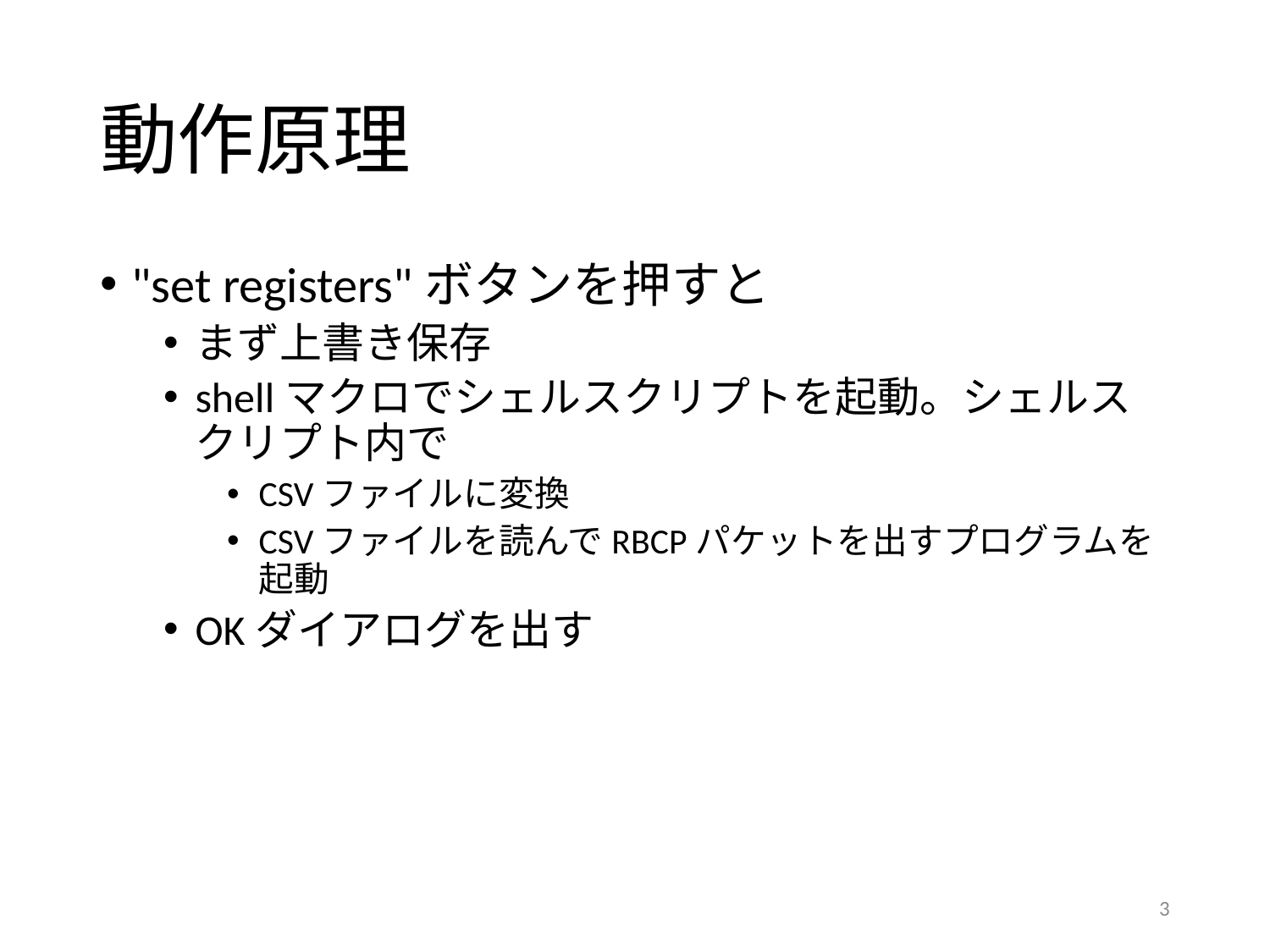

# 動作原理
"set registers"ボタンを押すと
まず上書き保存
shellマクロでシェルスクリプトを起動。シェルスクリプト内で
CSVファイルに変換
CSVファイルを読んでRBCPパケットを出すプログラムを起動
OKダイアログを出す
3